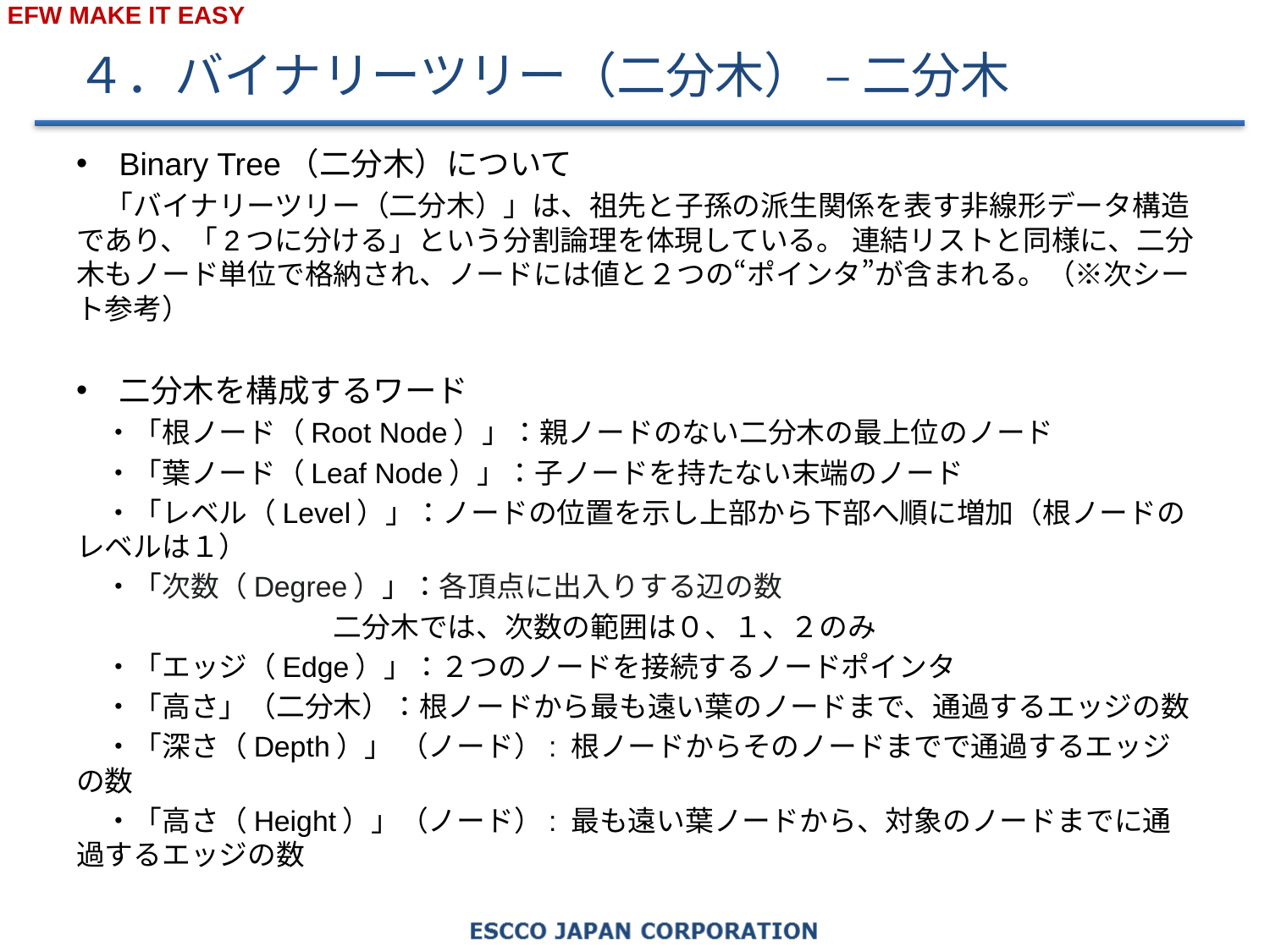

# ４．バイナリーツリー（二分木） – 二分木
Binary Tree（二分木）について
　「バイナリーツリー（二分木）」は、祖先と子孫の派生関係を表す非線形データ構造であり、「2つに分ける」という分割論理を体現している。 連結リストと同様に、二分木もノード単位で格納され、ノードには値と２つの“ポインタ”が含まれる。（※次シート参考）

二分木を構成するワード
　・「根ノード（Root Node）」：親ノードのない二分木の最上位のノード
　・「葉ノード（Leaf Node）」：子ノードを持たない末端のノード
　・「レベル（Level）」：ノードの位置を示し上部から下部へ順に増加（根ノードのレベルは１）
　・「次数（Degree）」：各頂点に出入りする辺の数
		　二分木では、次数の範囲は０、１、２のみ
　・「エッジ（Edge）」：２つのノードを接続するノードポインタ
　・「高さ」（二分木）：根ノードから最も遠い葉のノードまで、通過するエッジの数
　・「深さ（Depth）」 （ノード）: 根ノードからそのノードまでで通過するエッジの数
　・「高さ（Height）」（ノード）: 最も遠い葉ノードから、対象のノードまでに通過するエッジの数